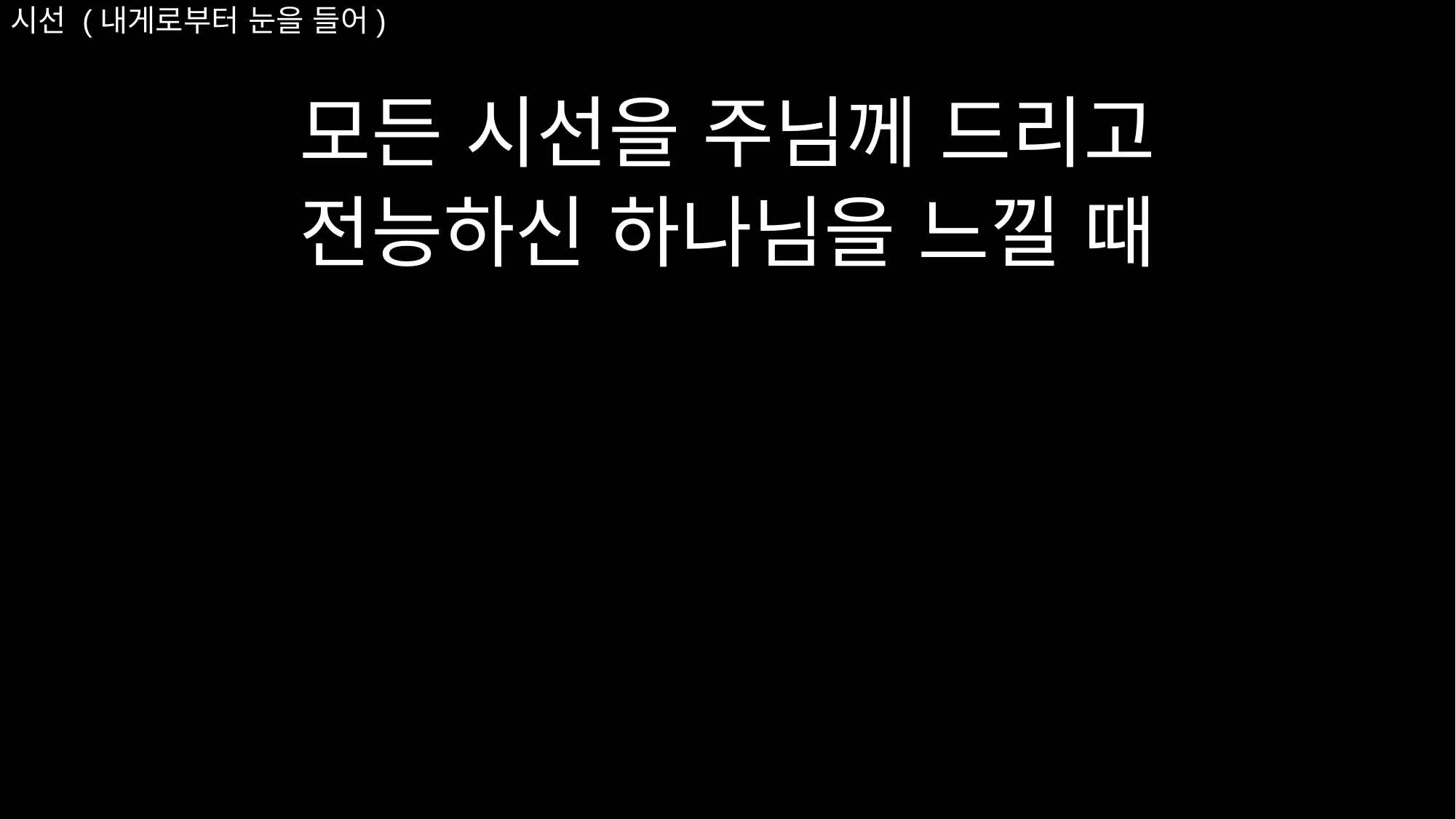

# 시선 (내게로부터 눈을 들어)
모든 시선을 주님께 드리고
전능하신 하나님을 느낄 때